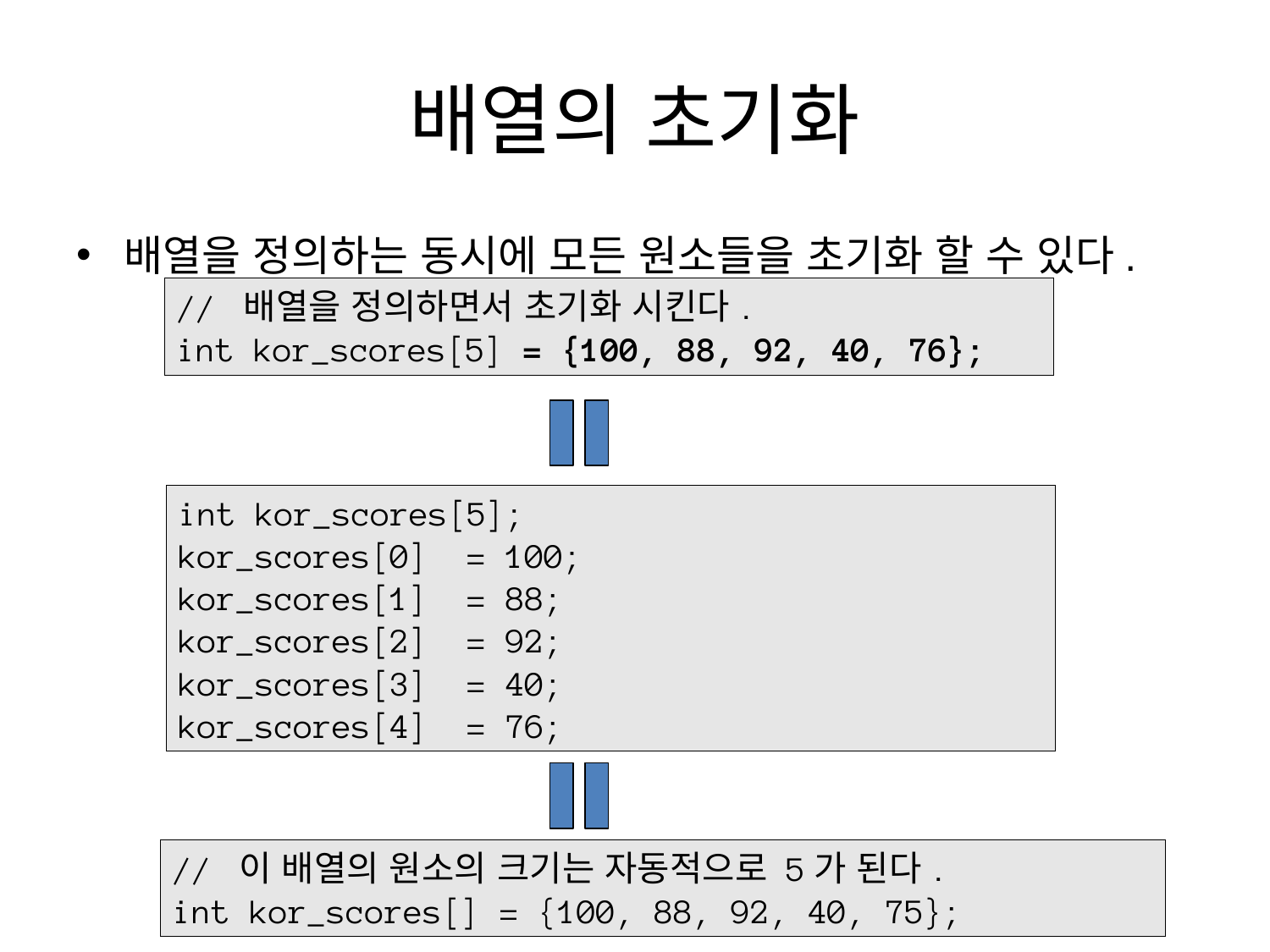

# 배열의 초기화
배열을 정의하는 동시에 모든 원소들을 초기화 할 수 있다.

// 배열을 정의하면서 초기화 시킨다.
int kor_scores[5] = {100, 88, 92, 40, 76};

int kor_scores[5];
kor_scores[0]  = 100;
kor_scores[1]  = 88;
kor_scores[2]  = 92;
kor_scores[3]  = 40;
kor_scores[4]  = 76;

// 이 배열의 원소의 크기는 자동적으로 5가 된다.
int kor_scores[] = {100, 88, 92, 40, 75};